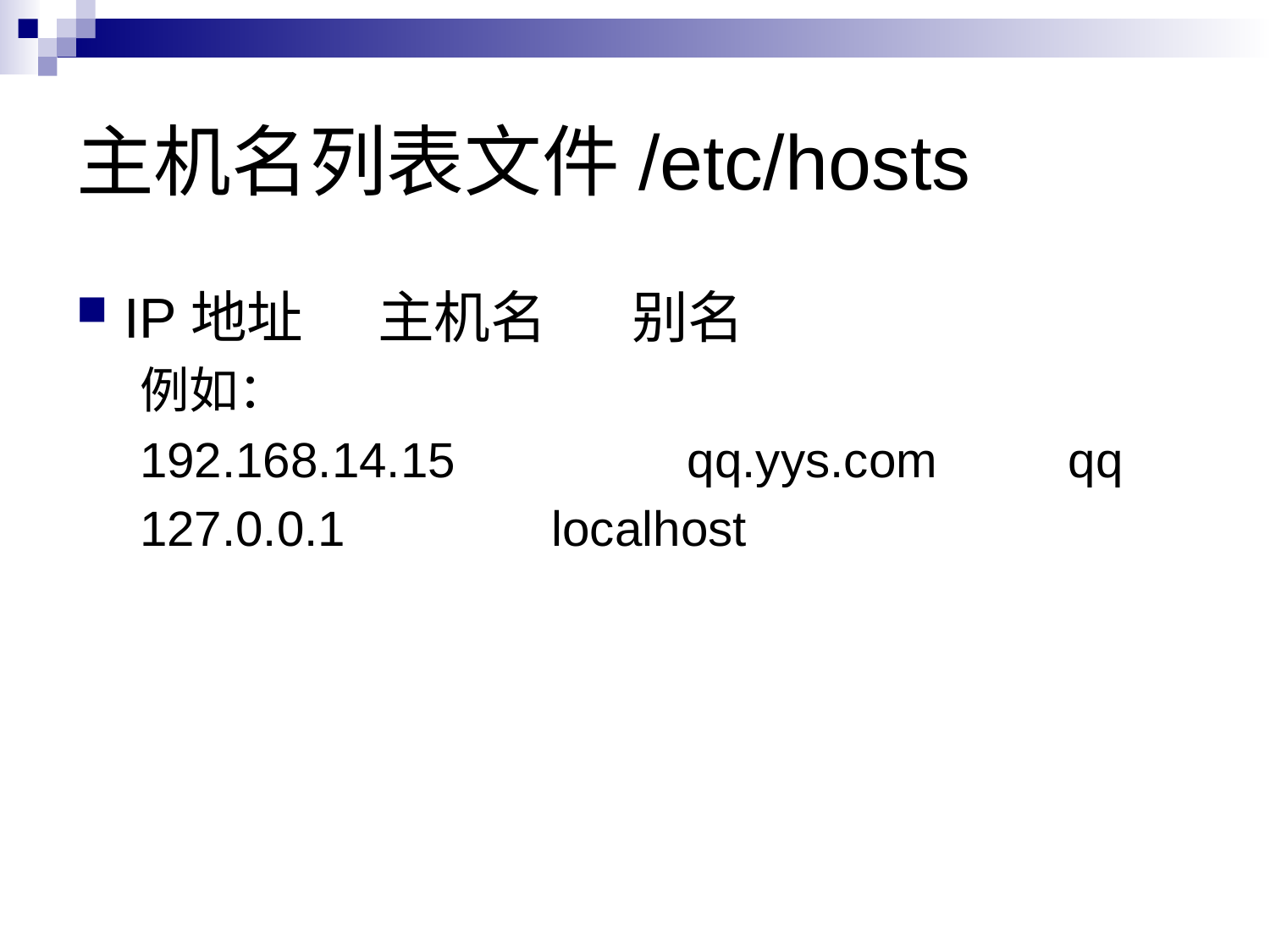

# 主机名列表文件/etc/hosts
IP地址	主机名	别名
例如：
192.168.14.15		qq.yys.com		qq
127.0.0.1               localhost